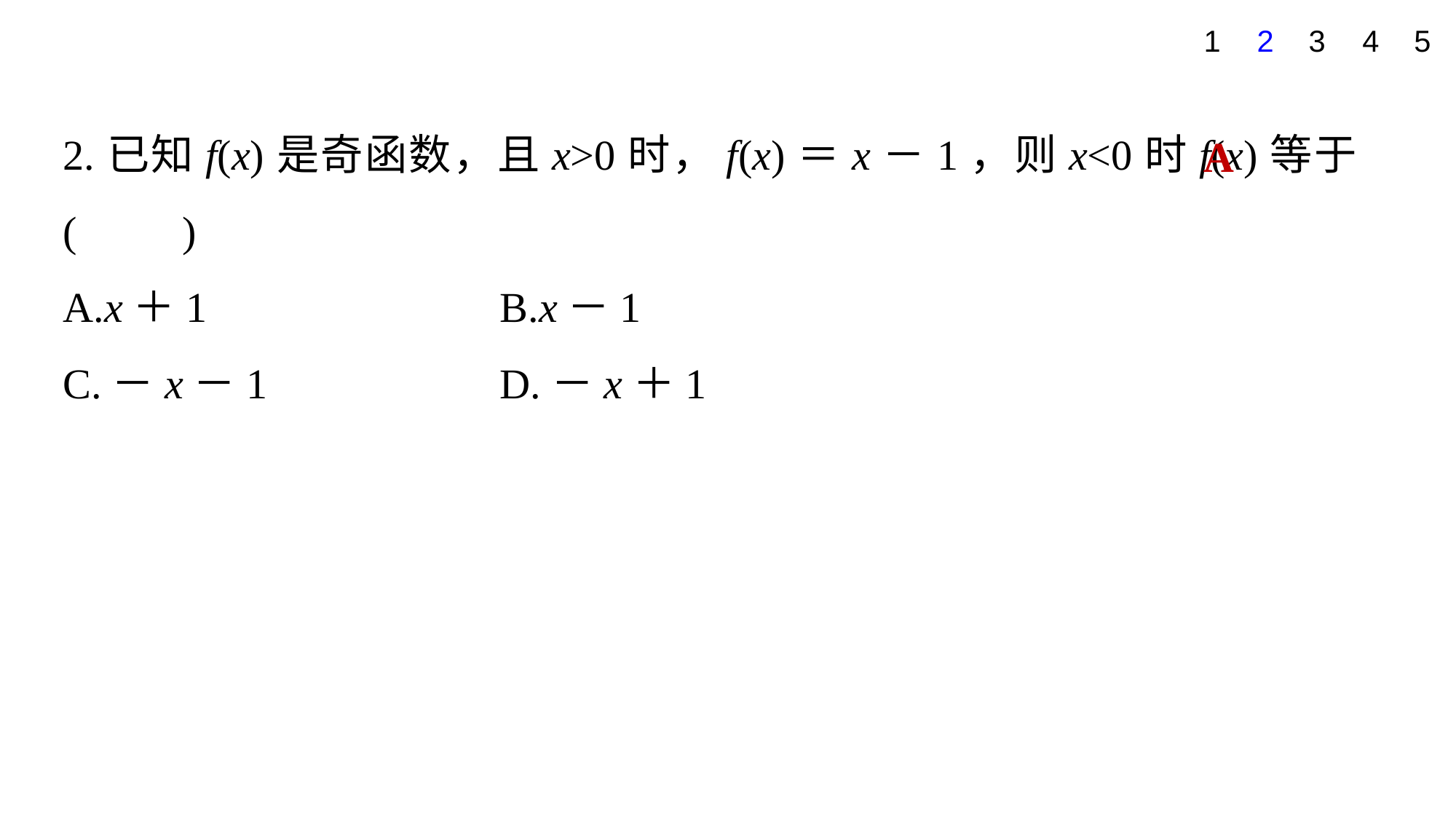

4
5
1
2
3
2.已知f(x)是奇函数，且x>0时，f(x)＝x－1，则x<0时f(x)等于(　　)
A.x＋1  			B.x－1
C.－x－1  			D.－x＋1
A